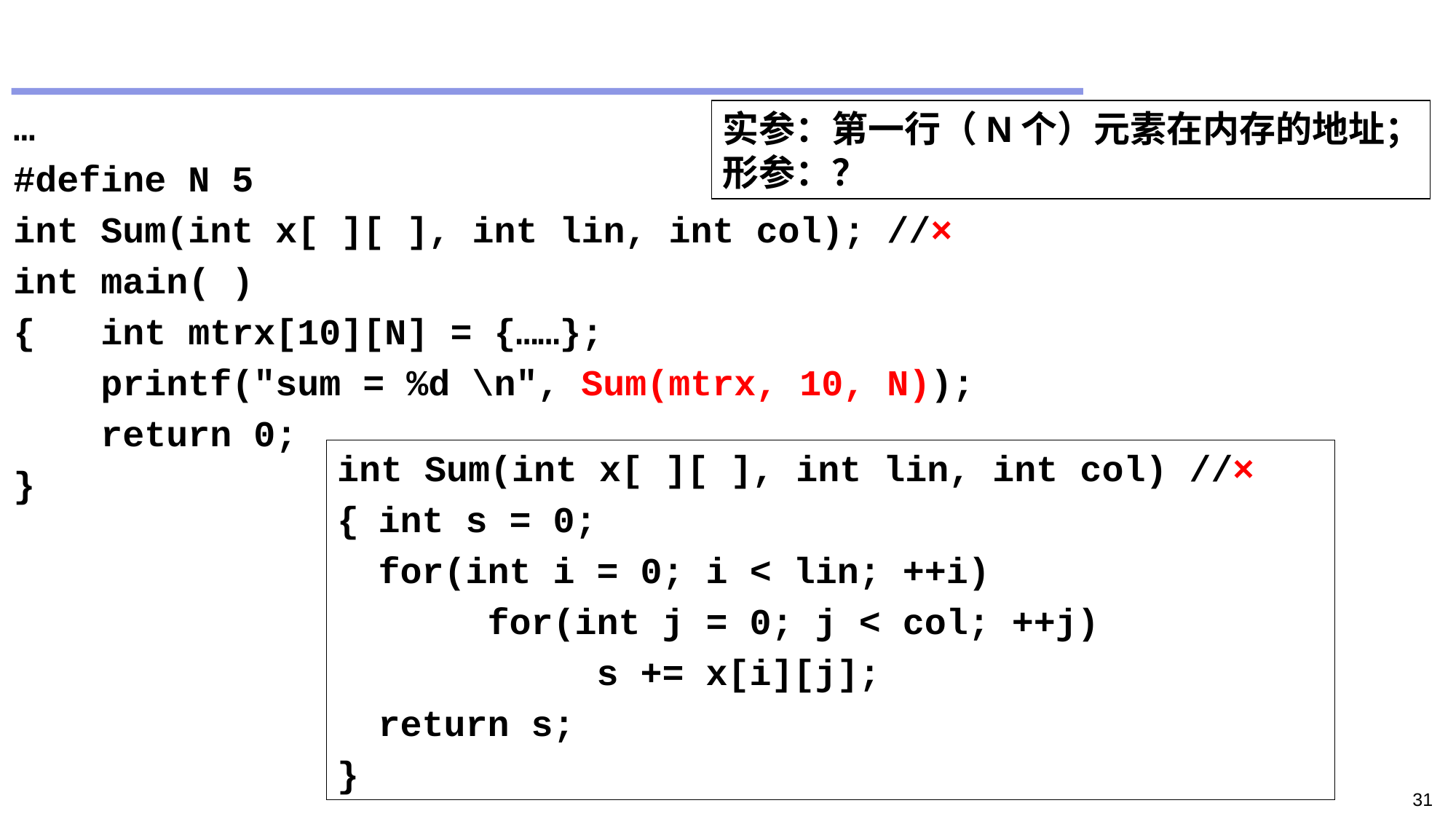

#
实参：第一行（N个）元素在内存的地址；
形参：？
…
#define N 5
int Sum(int x[ ][ ], int lin, int col); //×
int main( )
{   int mtrx[10][N] = {……};
    printf("sum = %d \n", Sum(mtrx, 10, N));
    return 0;
}
int Sum(int x[ ][ ], int lin, int col) //×
{	int s = 0;
	for(int i = 0; i < lin; ++i)
		for(int j = 0; j < col; ++j)
			s += x[i][j];
	return s;
}
31